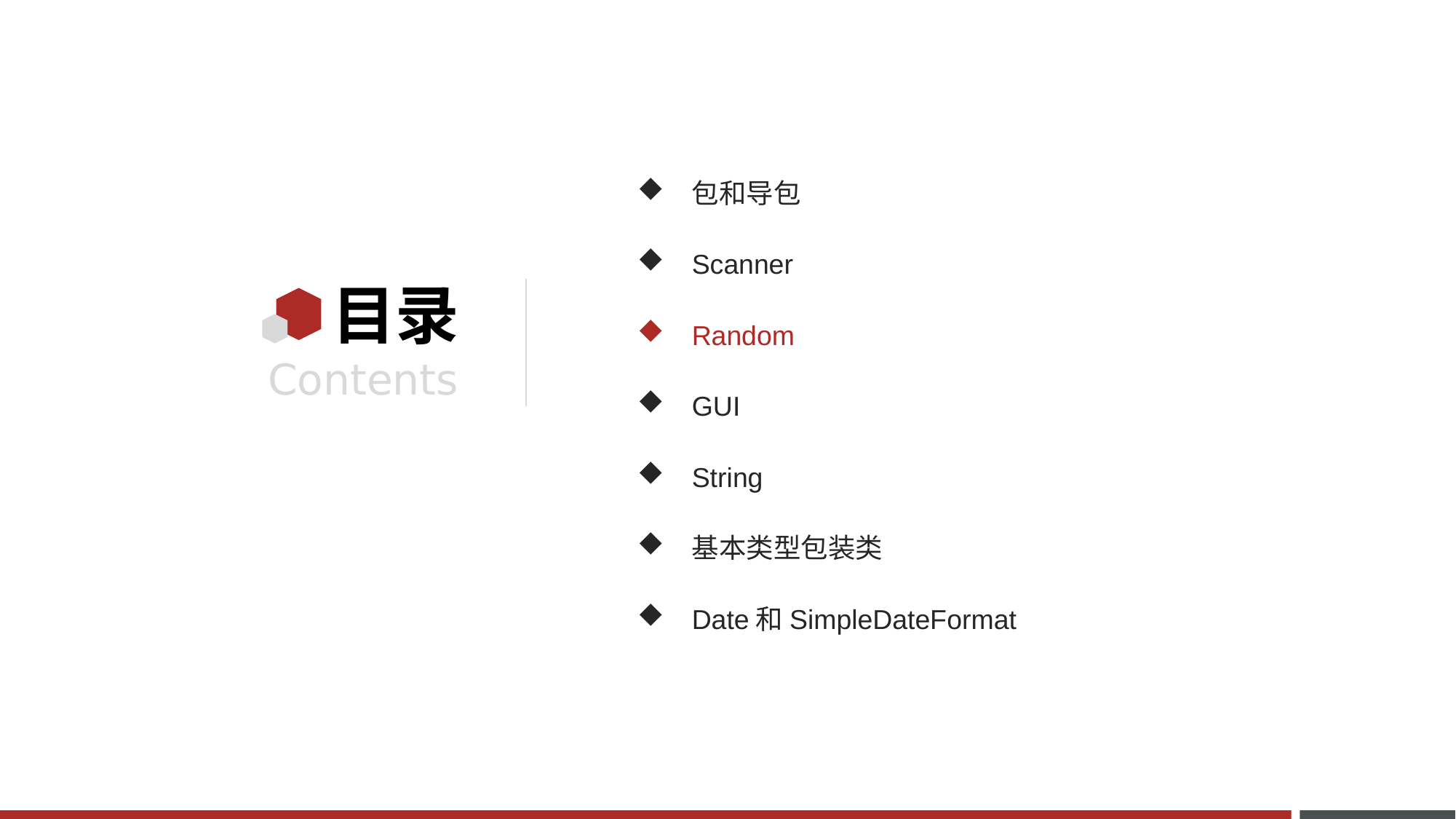

包和导包
Scanner
Random
GUI
String
基本类型包装类
Date和SimpleDateFormat